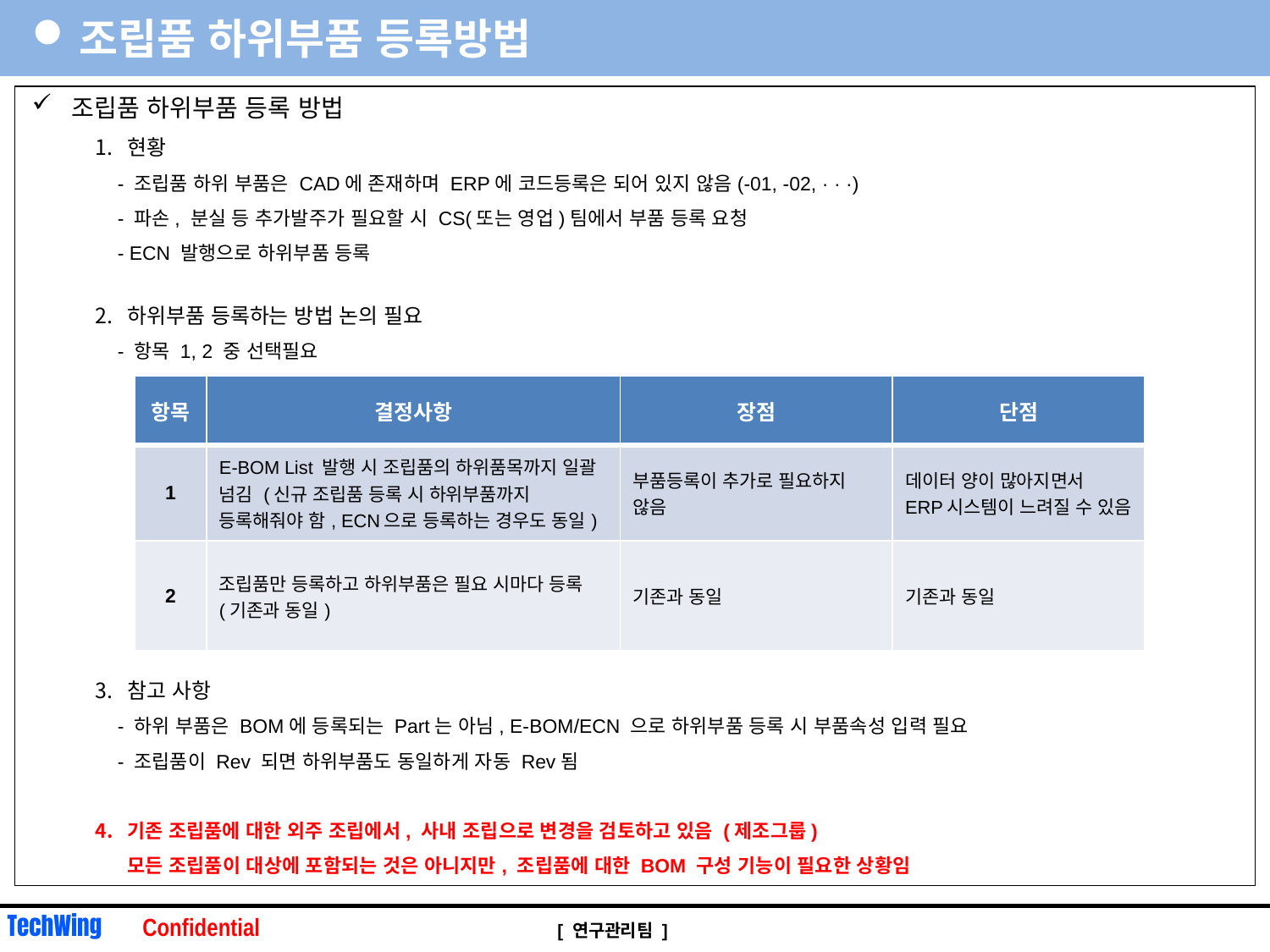

조립품 하위부품 등록방법
조립품 하위부품 등록 방법
현황
    - 조립품 하위 부품은 CAD에 존재하며 ERP에 코드등록은 되어 있지 않음(-01, -02, · · ·)
    - 파손, 분실 등 추가발주가 필요할 시 CS(또는 영업)팀에서 부품 등록 요청
    - ECN 발행으로 하위부품 등록

하위부품 등록하는 방법 논의 필요
    - 항목 1, 2 중 선택필요

참고 사항
    - 하위 부품은 BOM에 등록되는 Part는 아님, E-BOM/ECN 으로 하위부품 등록 시 부품속성 입력 필요
    - 조립품이 Rev 되면 하위부품도 동일하게 자동 Rev됨

기존 조립품에 대한 외주 조립에서, 사내 조립으로 변경을 검토하고 있음 (제조그룹)
     모든 조립품이 대상에 포함되는 것은 아니지만, 조립품에 대한 BOM 구성 기능이 필요한 상황임

| 항목 | 결정사항 | 장점 | 단점 |
| --- | --- | --- | --- |
| 1 | E-BOM List 발행 시 조립품의 하위품목까지 일괄 넘김 (신규 조립품 등록 시 하위부품까지 등록해줘야 함, ECN으로 등록하는 경우도 동일) | 부품등록이 추가로 필요하지 않음 | 데이터 양이 많아지면서 ERP시스템이 느려질 수 있음 |
| 2 | 조립품만 등록하고 하위부품은 필요 시마다 등록(기존과 동일) | 기존과 동일 | 기존과 동일 |